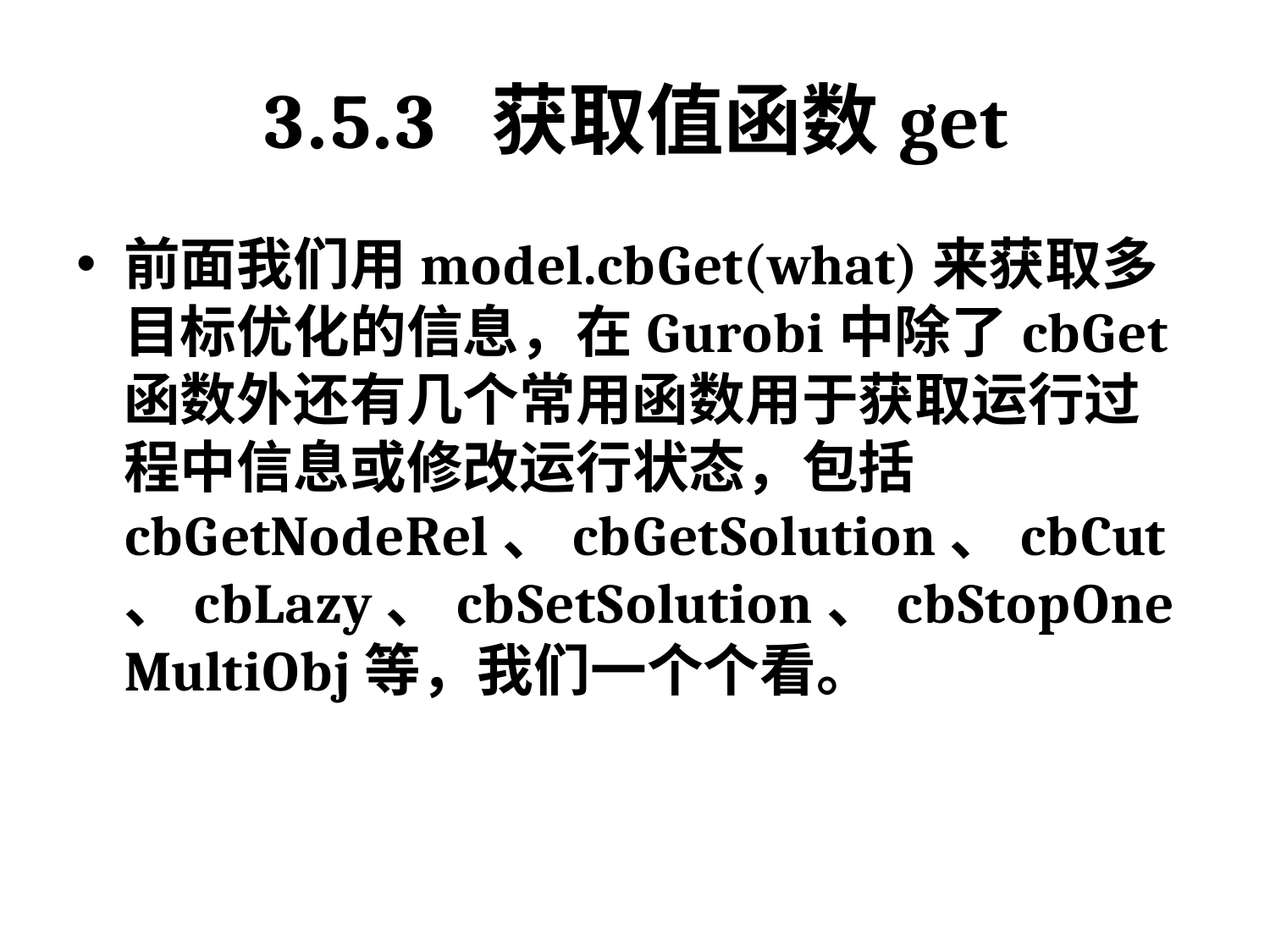

# 3.5.3  获取值函数get
前面我们用model.cbGet(what)来获取多目标优化的信息，在Gurobi中除了cbGet函数外还有几个常用函数用于获取运行过程中信息或修改运行状态，包括cbGetNodeRel、cbGetSolution、cbCut、cbLazy、cbSetSolution、cbStopOneMultiObj等，我们一个个看。